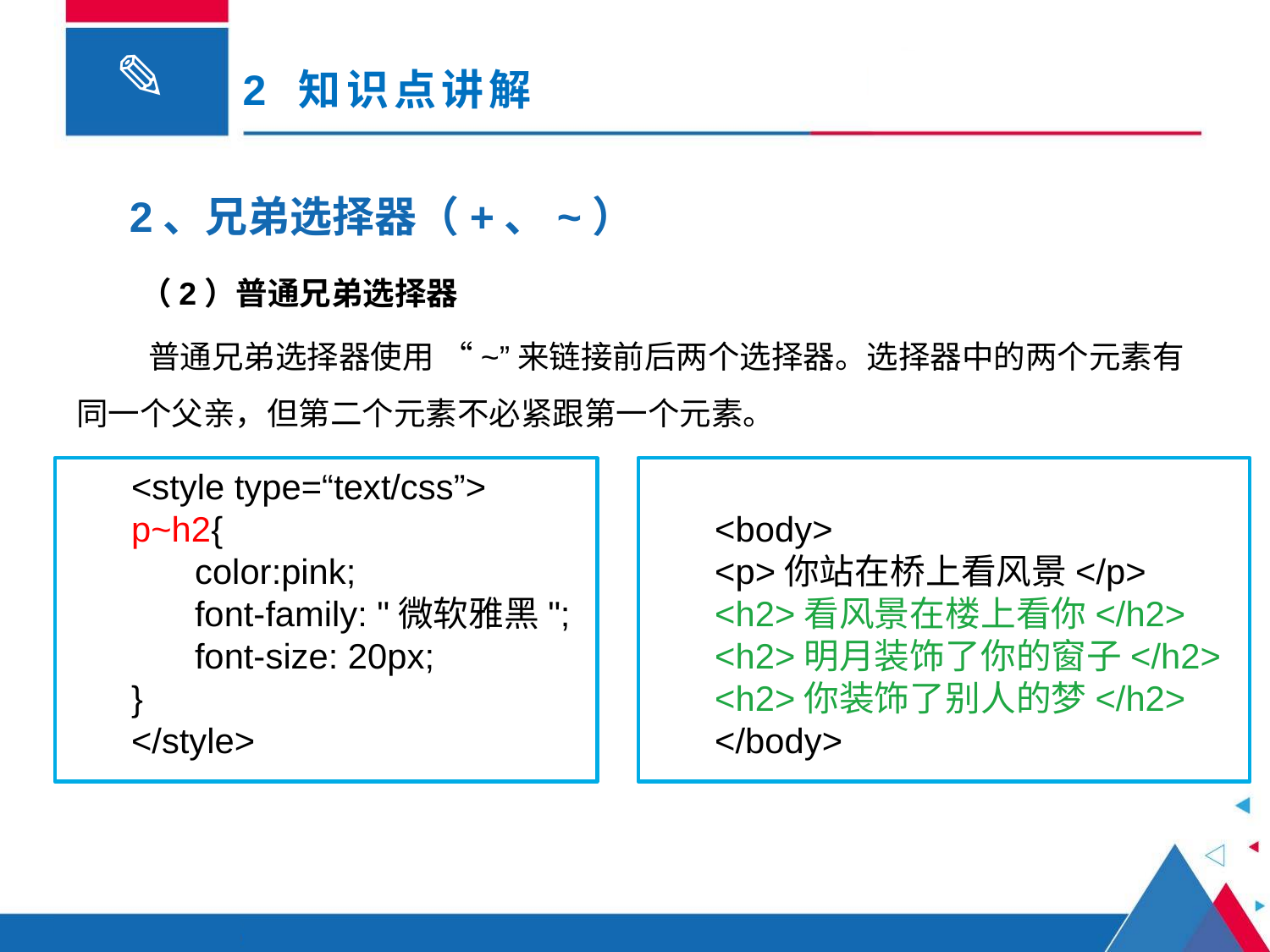

# 2 知识点讲解
2、兄弟选择器（+、~）
（2）普通兄弟选择器
         普通兄弟选择器使用 “~”来链接前后两个选择器。选择器中的两个元素有同一个父亲，但第二个元素不必紧跟第一个元素。
<style type=“text/css”>
p~h2{
	color:pink;
	font-family: "微软雅黑";
	font-size: 20px;
}
</style>

<body>
<p>你站在桥上看风景</p>
<h2>看风景在楼上看你</h2>
<h2>明月装饰了你的窗子</h2>
<h2>你装饰了别人的梦</h2>
</body>